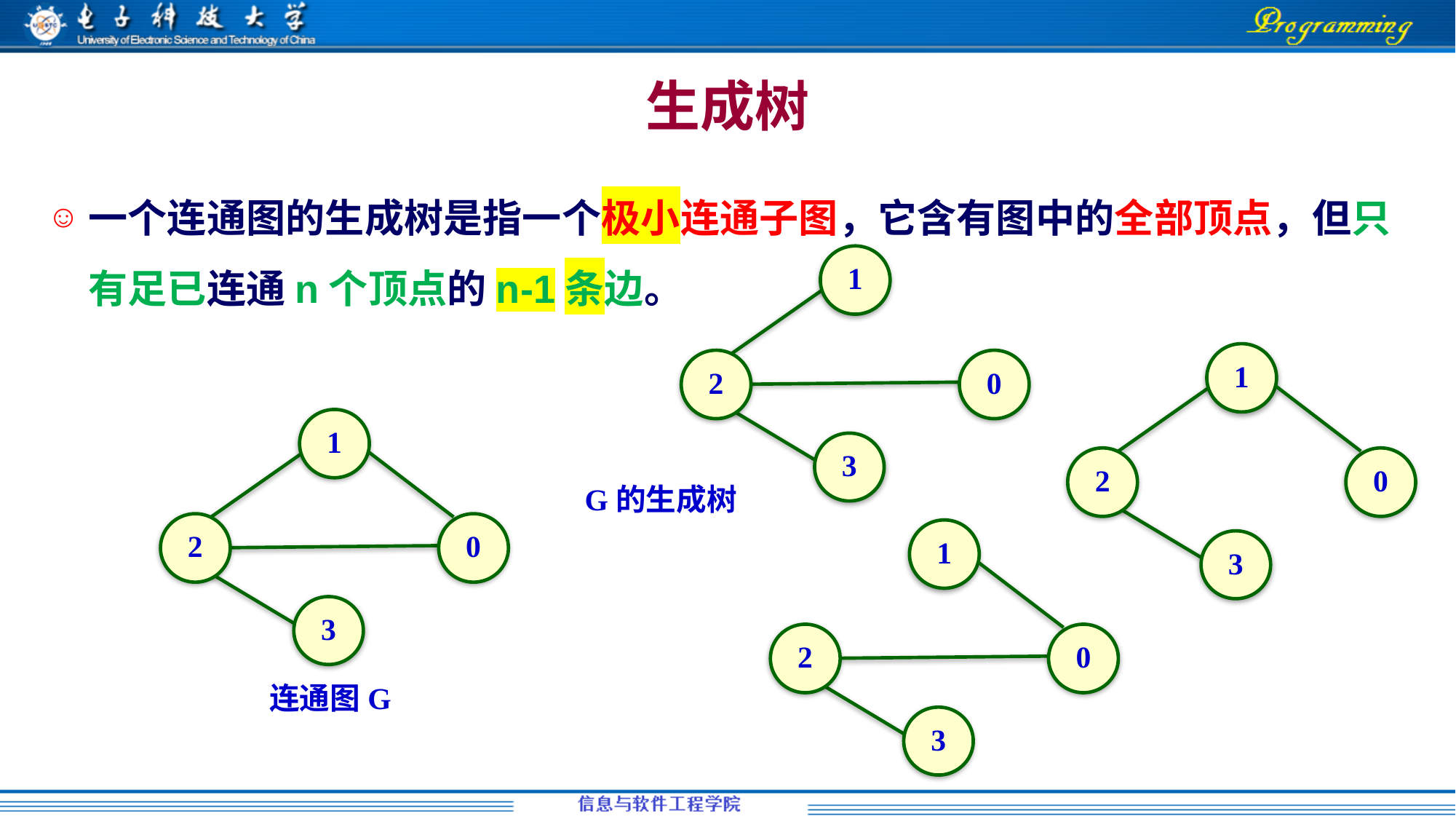

# 生成树
一个连通图的生成树是指一个极小连通子图，它含有图中的全部顶点，但只有足已连通n个顶点的n-1条边。

1

2
0

3
G的生成树
1

2
0

3
1

2
0

3
连通图G
1

2
0

3